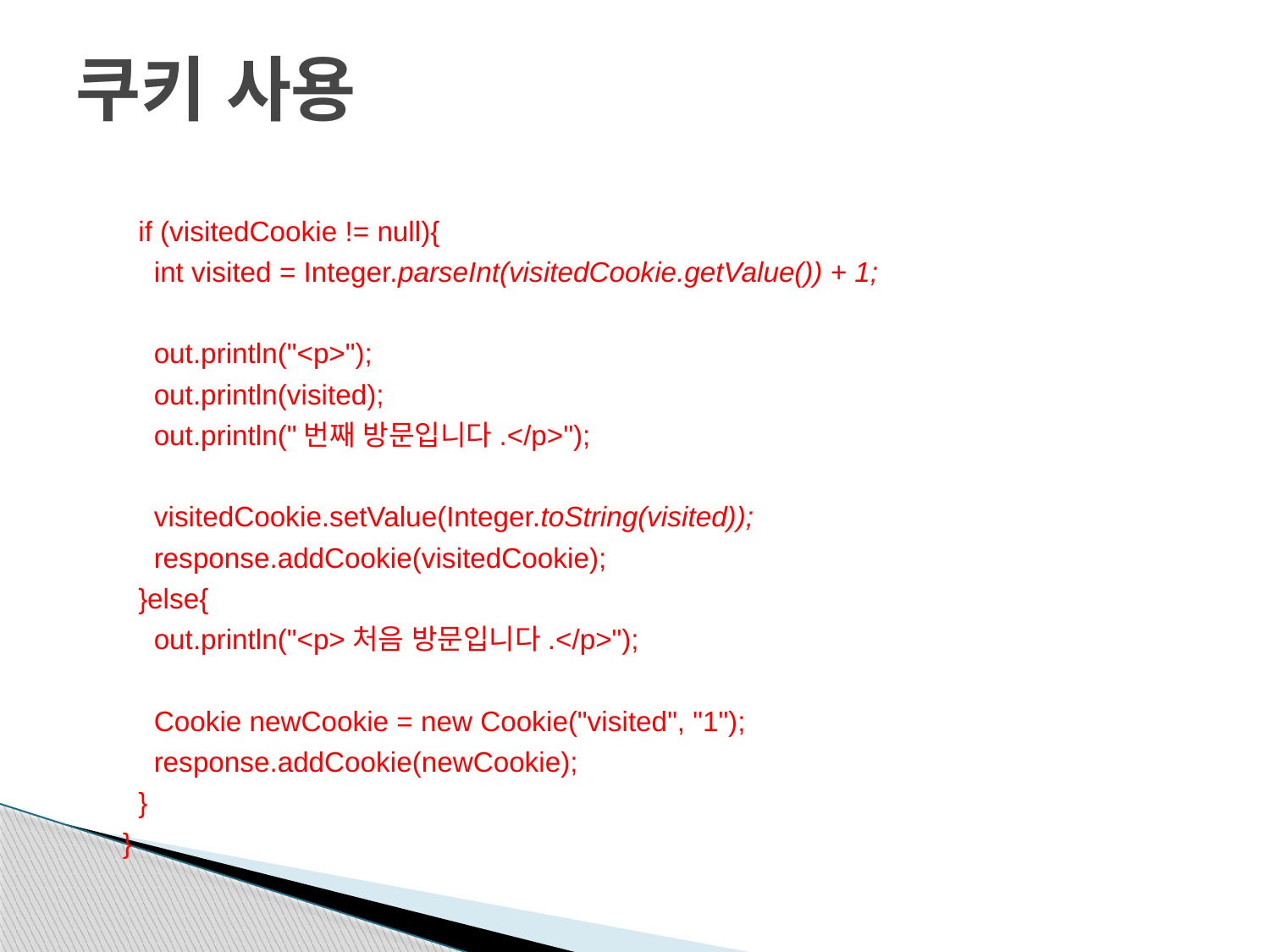

# 쿠키 사용

      if (visitedCookie != null){
        int visited = Integer.parseInt(visitedCookie.getValue()) + 1;

        out.println("<p>");
        out.println(visited);
        out.println("번째 방문입니다.</p>");

        visitedCookie.setValue(Integer.toString(visited));
        response.addCookie(visitedCookie);
      }else{
        out.println("<p>처음 방문입니다.</p>");

        Cookie newCookie = new Cookie("visited", "1");
        response.addCookie(newCookie);
      }
    }